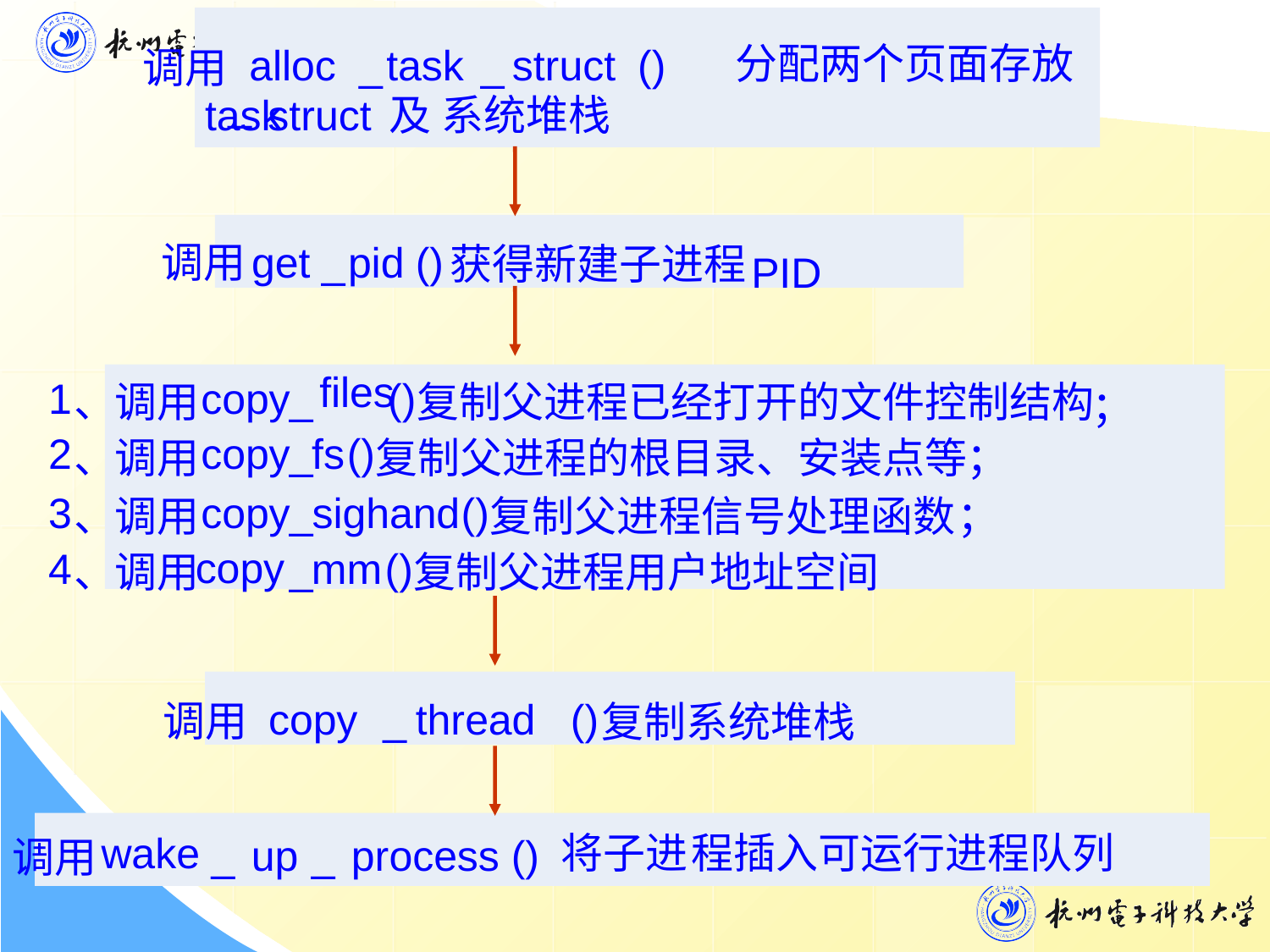

分配两个页面存放
alloc
_
task
_
struct
()
调用

_
task
struct
及
系统堆栈

调用
get
_
pid
()
获得新建子进程
PID

files
1
copy
_
()
、
调用
复制父进程已经打开的文件控制结构
；

2
copy
_
fs
()
、
调用
复制父进程的根目录
、
安装点等
；
3
copy
_
sighand
()
、
调用
复制父进程信号处理函数
；
copy
4
_
mm
()
、
调用
复制父进程用户地址空间

copy
_
thread
()
调用
复制系统堆栈

wake
将子进
程插入可运行进程队列
_
up
_
process
()
调用